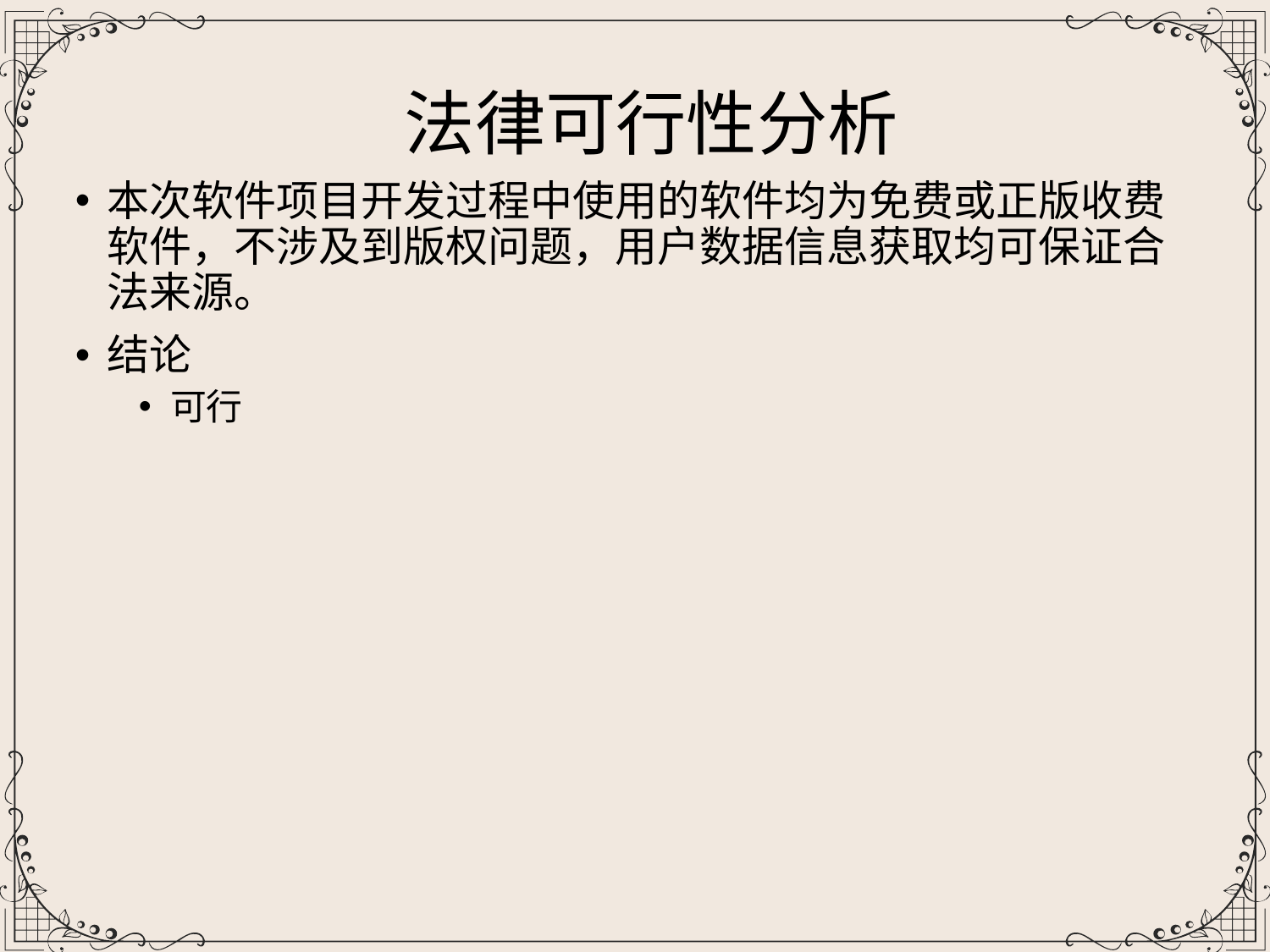

法律可行性分析
本次软件项目开发过程中使用的软件均为免费或正版收费软件，不涉及到版权问题，用户数据信息获取均可保证合法来源。
结论
可行